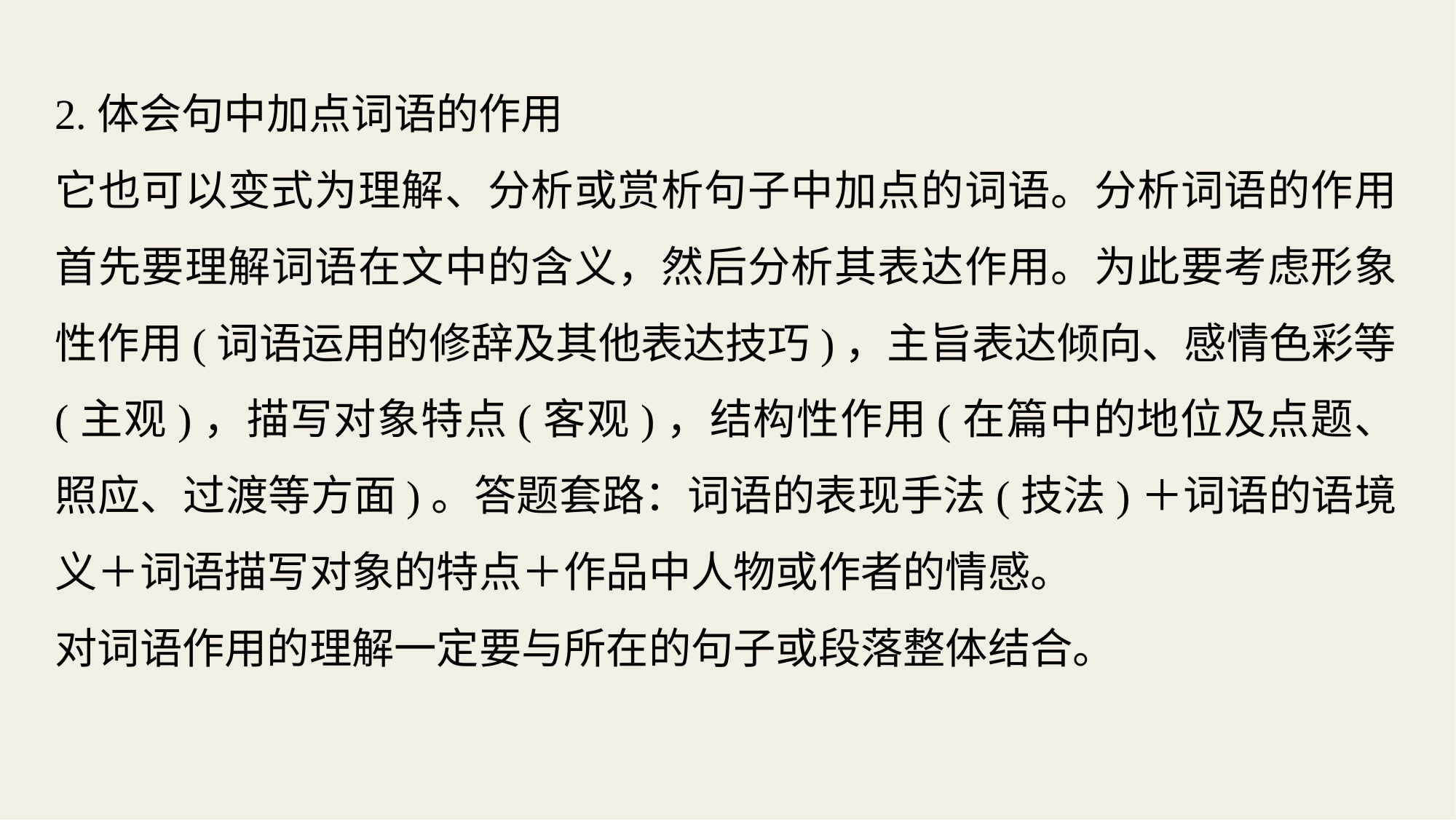

2.体会句中加点词语的作用
它也可以变式为理解、分析或赏析句子中加点的词语。分析词语的作用首先要理解词语在文中的含义，然后分析其表达作用。为此要考虑形象性作用(词语运用的修辞及其他表达技巧)，主旨表达倾向、感情色彩等(主观)，描写对象特点(客观)，结构性作用(在篇中的地位及点题、照应、过渡等方面)。答题套路：词语的表现手法(技法)＋词语的语境义＋词语描写对象的特点＋作品中人物或作者的情感。
对词语作用的理解一定要与所在的句子或段落整体结合。